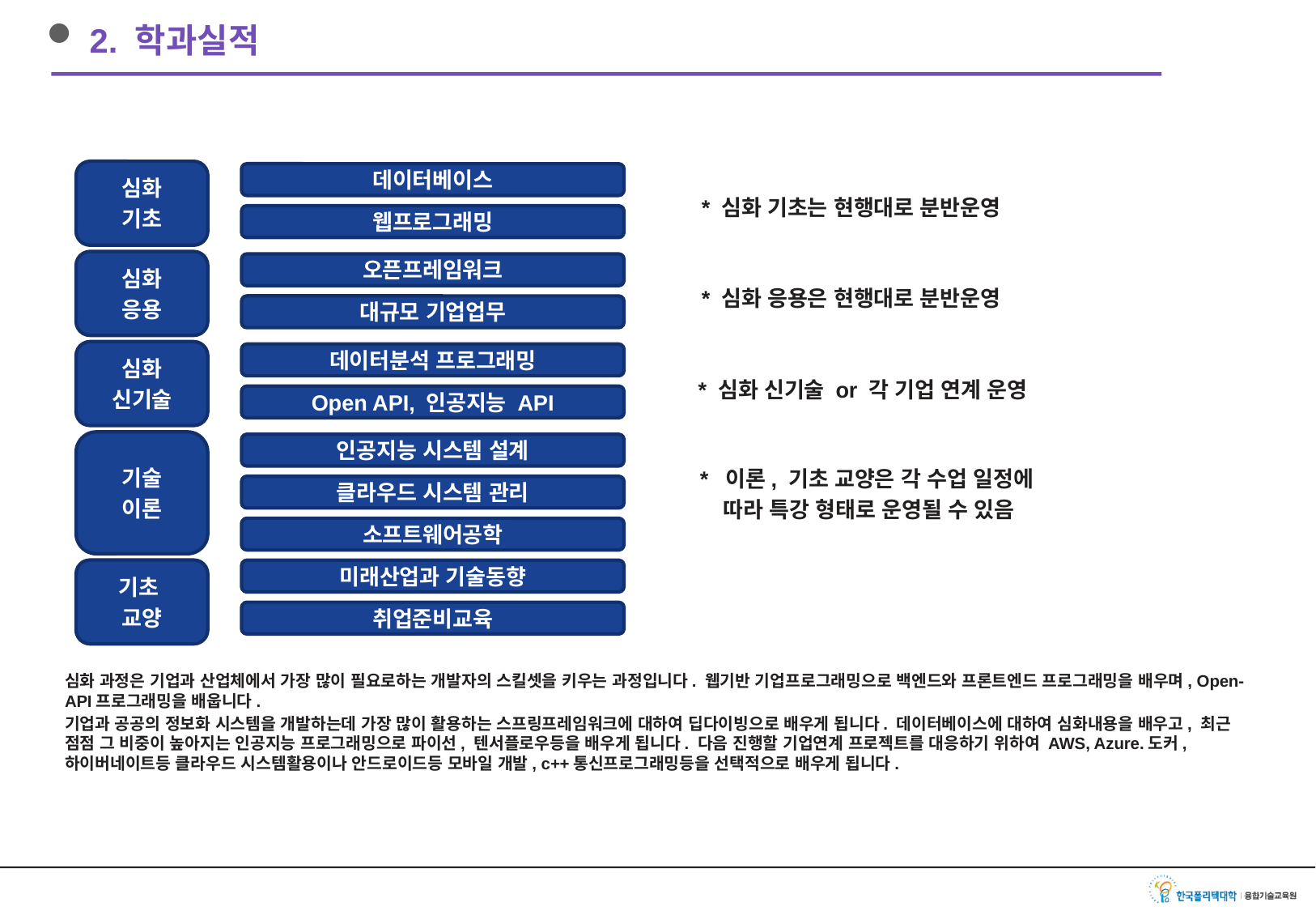

2. 학과실적
심화
기초
데이터베이스
* 심화 기초는 현행대로 분반운영
웹프로그래밍
심화
응용
오픈프레임워크
* 심화 응용은 현행대로 분반운영
대규모 기업업무
심화
신기술
데이터분석 프로그래밍
* 심화 신기술 or 각 기업 연계 운영
Open API, 인공지능 API
기술
이론
인공지능 시스템 설계
*  이론, 기초 교양은 각 수업 일정에
   따라 특강 형태로 운영될 수 있음

클라우드 시스템 관리
소프트웨어공학
기초
교양
미래산업과 기술동향
취업준비교육
심화 과정은 기업과 산업체에서 가장 많이 필요로하는 개발자의 스킬셋을 키우는 과정입니다. 웹기반 기업프로그래밍으로 백엔드와 프론트엔드 프로그래밍을 배우며, Open-API프로그래밍을 배웁니다.
기업과 공공의 정보화 시스템을 개발하는데 가장 많이 활용하는 스프링프레임워크에 대하여 딥다이빙으로 배우게 됩니다. 데이터베이스에 대하여 심화내용을 배우고, 최근 점점 그 비중이 높아지는 인공지능 프로그래밍으로 파이선, 텐서플로우등을 배우게 됩니다. 다음 진행할 기업연계 프로젝트를 대응하기 위하여 AWS, Azure.도커, 하이버네이트등 클라우드 시스템활용이나 안드로이드등 모바일 개발, c++통신프로그래밍등을 선택적으로 배우게 됩니다.